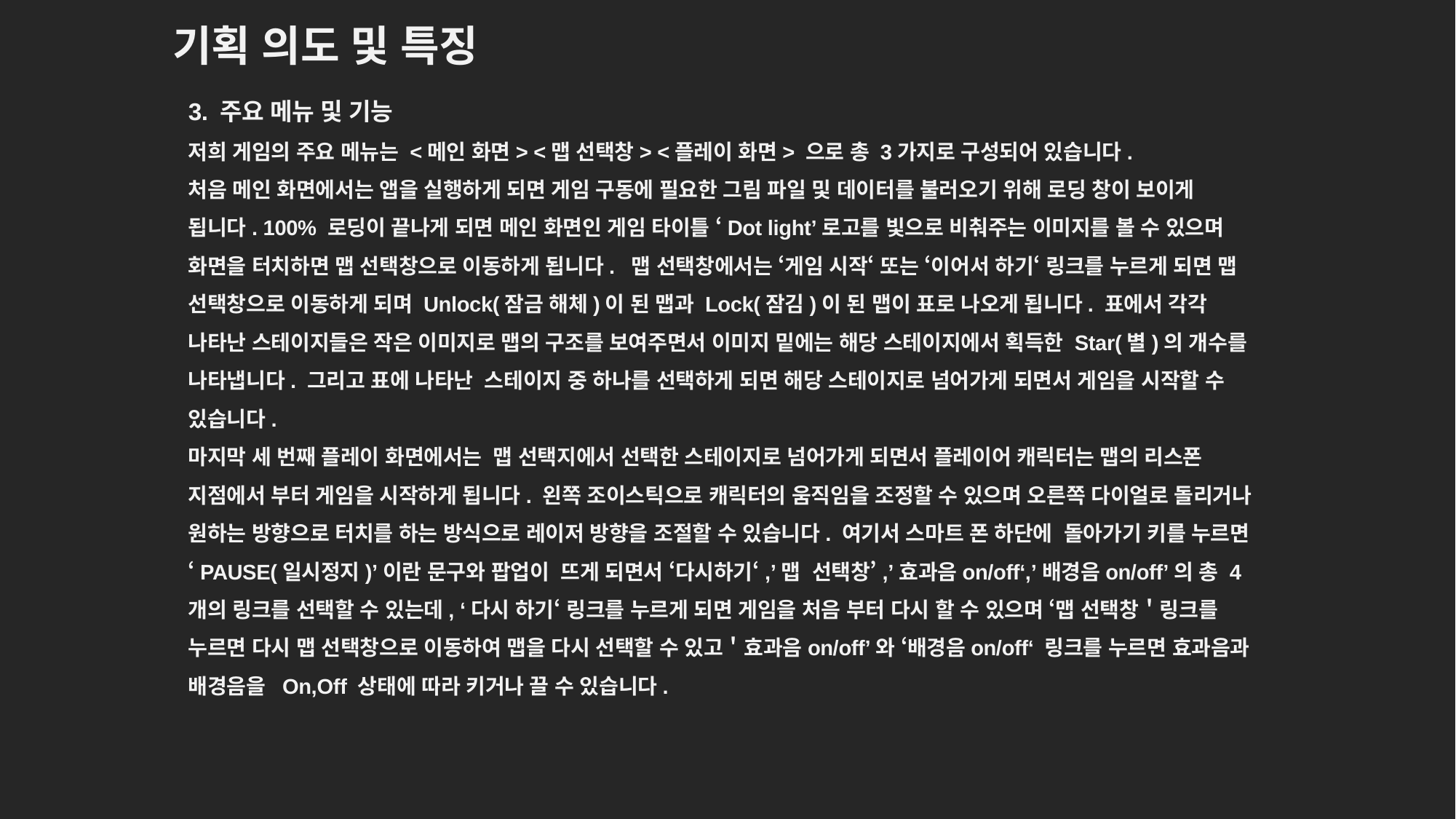

기획 의도 및 특징
3. 주요 메뉴 및 기능
저희 게임의 주요 메뉴는 <메인 화면> <맵 선택창> <플레이 화면> 으로 총 3가지로 구성되어 있습니다.
처음 메인 화면에서는 앱을 실행하게 되면 게임 구동에 필요한 그림 파일 및 데이터를 불러오기 위해 로딩 창이 보이게 됩니다. 100% 로딩이 끝나게 되면 메인 화면인 게임 타이틀 ‘Dot light’로고를 빛으로 비춰주는 이미지를 볼 수 있으며 화면을 터치하면 맵 선택창으로 이동하게 됩니다.  맵 선택창에서는 ‘게임 시작‘ 또는 ‘이어서 하기‘ 링크를 누르게 되면 맵 선택창으로 이동하게 되며 Unlock(잠금 해체)이 된 맵과 Lock(잠김)이 된 맵이 표로 나오게 됩니다. 표에서 각각 나타난 스테이지들은 작은 이미지로 맵의 구조를 보여주면서 이미지 밑에는 해당 스테이지에서 획득한 Star(별)의 개수를 나타냅니다. 그리고 표에 나타난  스테이지 중 하나를 선택하게 되면 해당 스테이지로 넘어가게 되면서 게임을 시작할 수 있습니다.
마지막 세 번째 플레이 화면에서는  맵 선택지에서 선택한 스테이지로 넘어가게 되면서 플레이어 캐릭터는 맵의 리스폰 지점에서 부터 게임을 시작하게 됩니다. 왼쪽 조이스틱으로 캐릭터의 움직임을 조정할 수 있으며 오른쪽 다이얼로 돌리거나 원하는 방향으로 터치를 하는 방식으로 레이저 방향을 조절할 수 있습니다. 여기서 스마트 폰 하단에  돌아가기 키를 누르면 ‘PAUSE(일시정지)’이란 문구와 팝업이  뜨게 되면서 ‘다시하기‘,’맵  선택창’,’효과음on/off‘,’배경음on/off’의 총 4개의 링크를 선택할 수 있는데, ‘다시 하기‘ 링크를 누르게 되면 게임을 처음 부터 다시 할 수 있으며 ‘맵 선택창＇링크를 누르면 다시 맵 선택창으로 이동하여 맵을 다시 선택할 수 있고＇효과음on/off’와 ‘배경음on/off‘ 링크를 누르면 효과음과 배경음을  On,Off 상태에 따라 키거나 끌 수 있습니다.